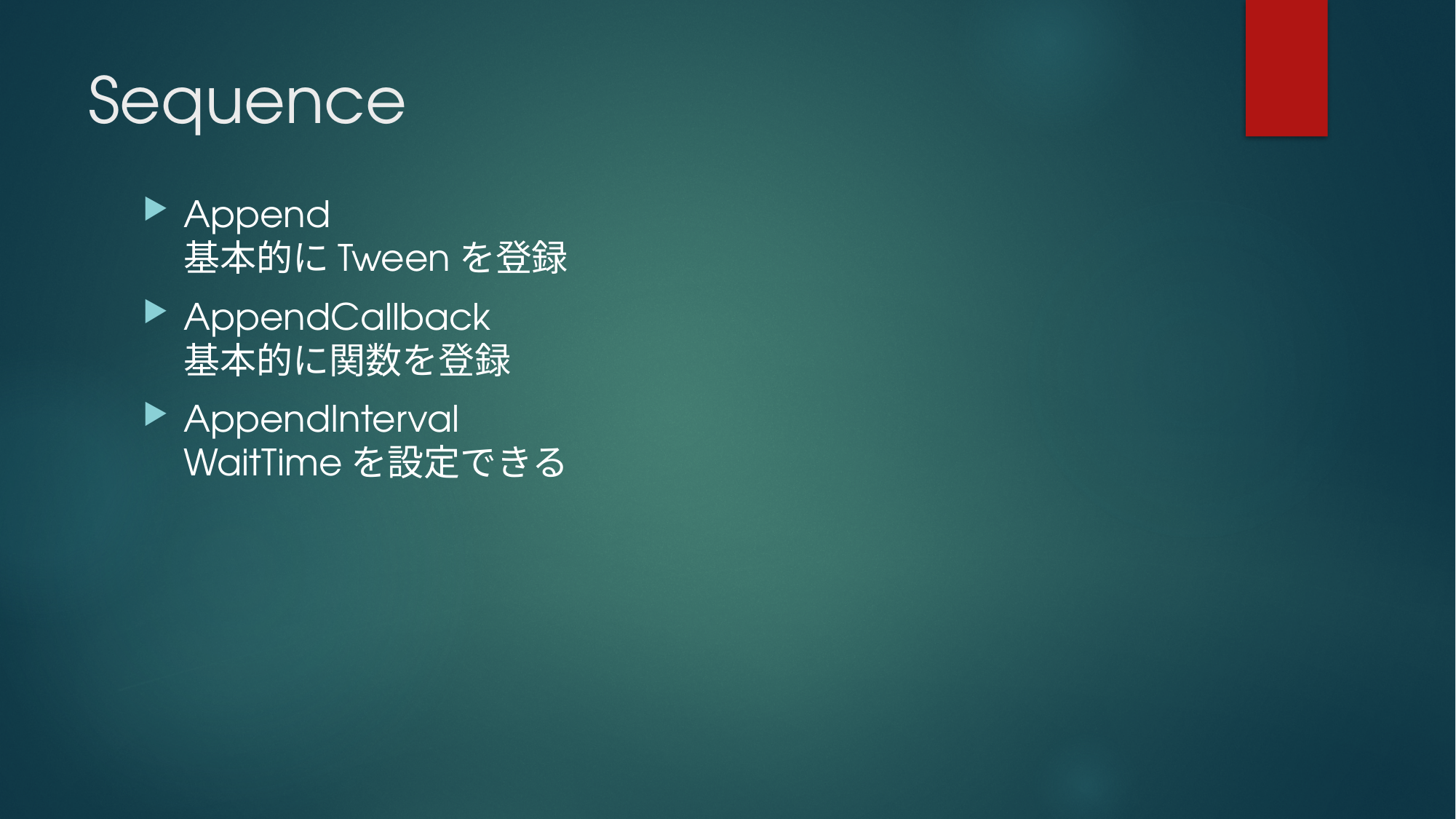

# Sequence
Append
基本的にTweenを登録
AppendCallback
基本的に関数を登録
AppendInterval
WaitTimeを設定できる